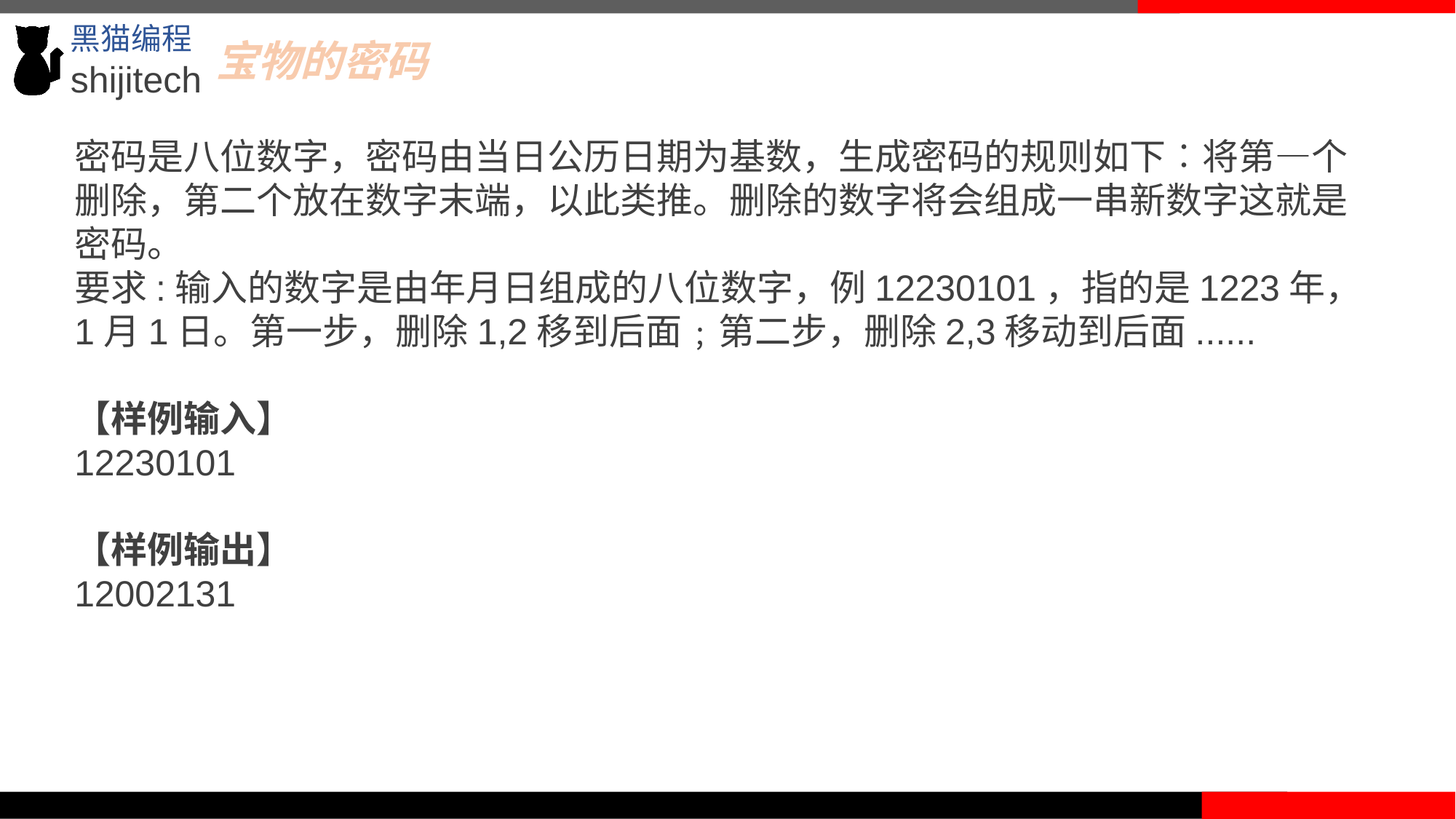

宝物的密码
密码是八位数字，密码由当日公历日期为基数，生成密码的规则如下︰将第—个删除，第二个放在数字末端，以此类推。删除的数字将会组成一串新数字这就是密码。
要求:输入的数字是由年月日组成的八位数字，例12230101，指的是1223年，1月1日。第一步，删除1,2移到后面﹔第二步，删除2,3移动到后面......

【样例输入】
12230101

【样例输出】
12002131